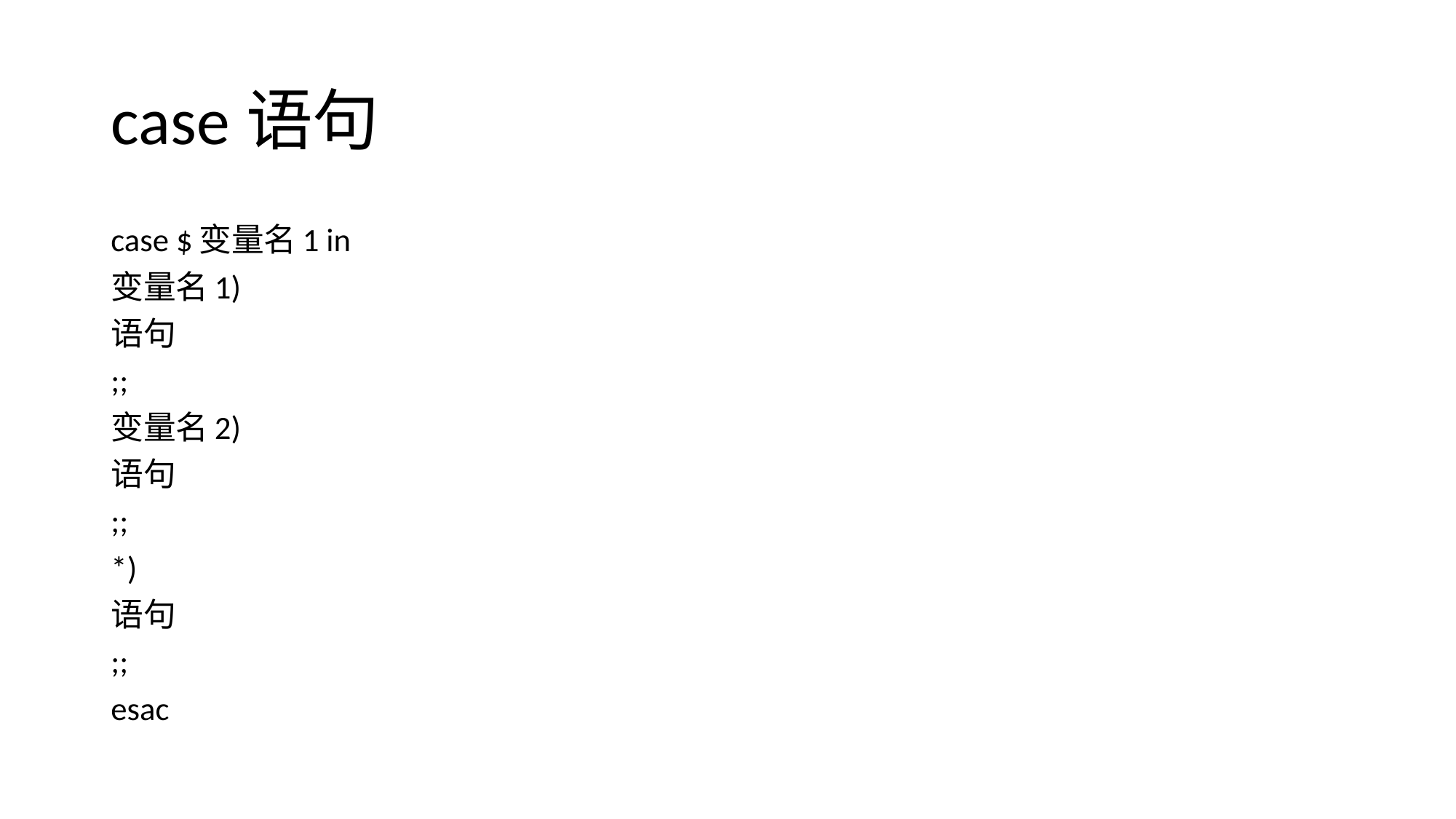

# case语句
case $变量名1 in
变量名1)
语句
;;
变量名2)
语句
;;
*)
语句
;;
esac